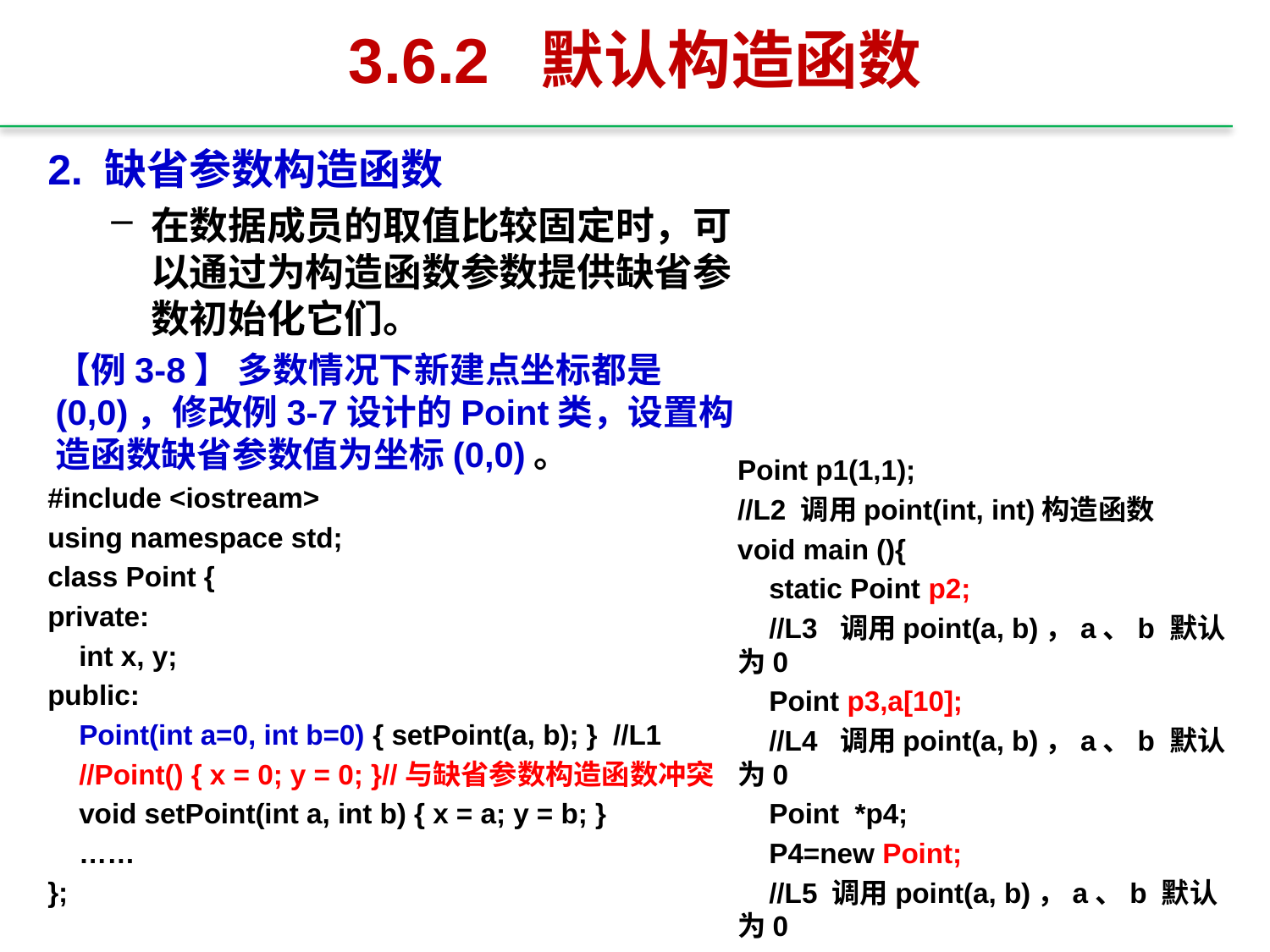

# 3.6.2  默认构造函数
2. 缺省参数构造函数
在数据成员的取值比较固定时，可以通过为构造函数参数提供缺省参数初始化它们。
【例3-8】 多数情况下新建点坐标都是(0,0)，修改例3-7设计的Point类，设置构造函数缺省参数值为坐标(0,0)。
#include <iostream>
using namespace std;
class Point {
private:
    int x, y;
public:
    Point(int a=0, int b=0) { setPoint(a, b); }  //L1
    //Point() { x = 0; y = 0; }//与缺省参数构造函数冲突
    void setPoint(int a, int b) { x = a; y = b; }
    ……
};

Point p1(1,1);
//L2 调用point(int, int)构造函数
void main (){
    static Point p2;
    //L3  调用point(a, b)，a、b 默认为0
    Point p3,a[10];
    //L4  调用point(a, b)，a、b 默认为0
    Point  *p4;
    P4=new Point;
    //L5 调用point(a, b)，a、b 默认为0
    ……
}